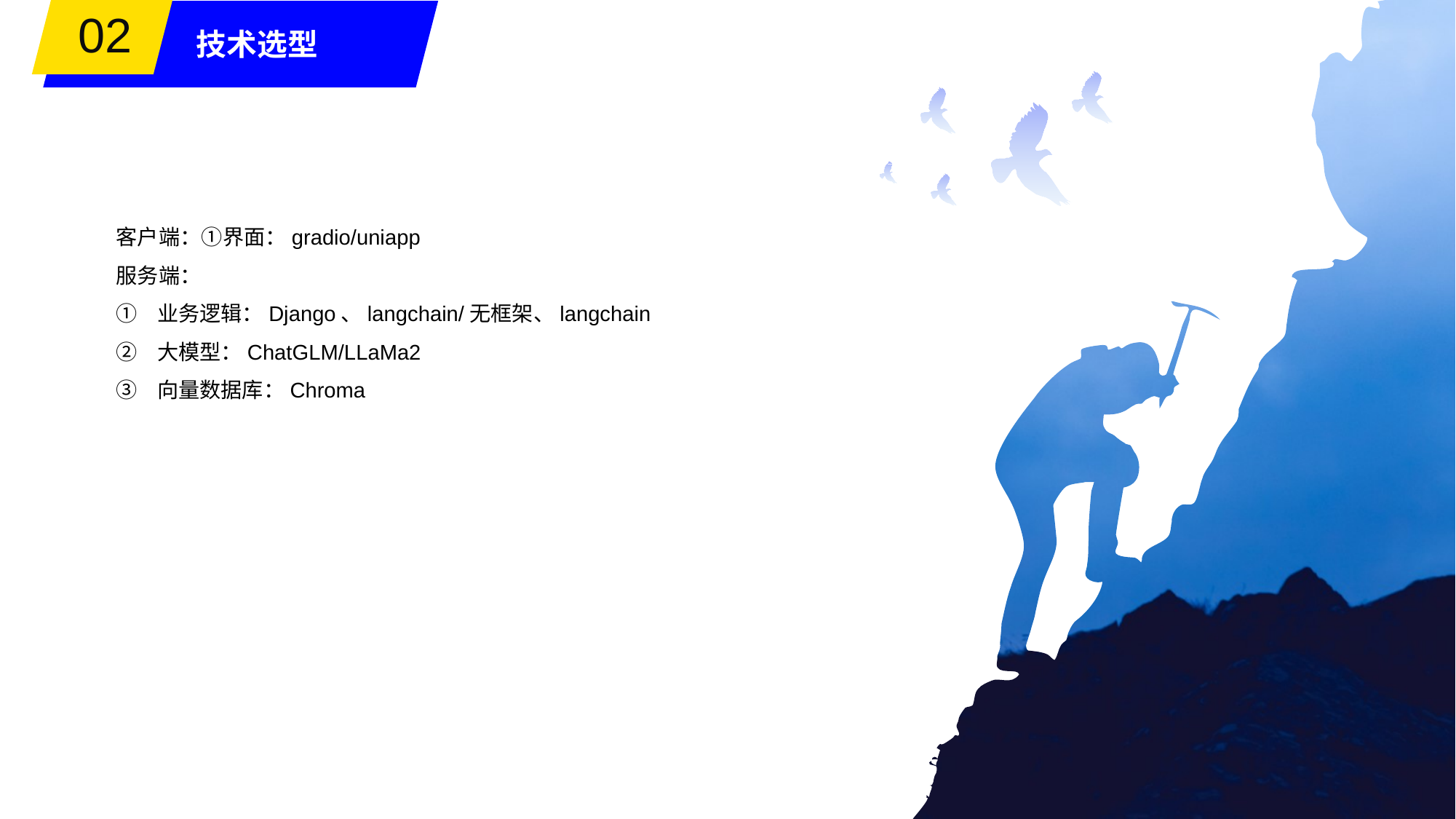

02
技术选型

客户端：①界面：gradio/uniapp
服务端：
业务逻辑：Django、langchain/无框架、langchain
大模型：ChatGLM/LLaMa2
向量数据库：Chroma